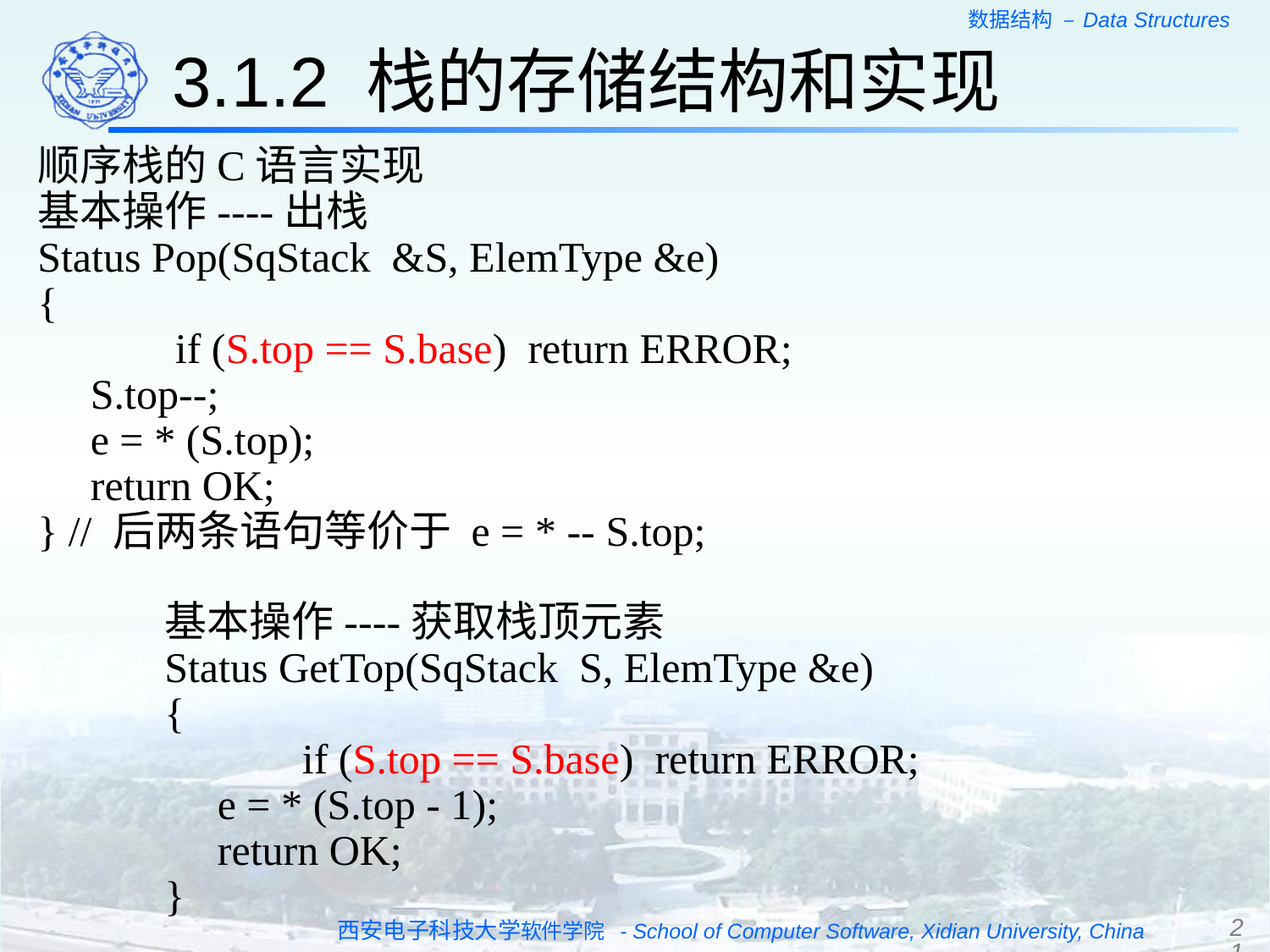

3.1.2 栈的存储结构和实现
顺序栈的C语言实现
基本操作----出栈
Status Pop(SqStack  &S, ElemType &e)
{
	 if (S.top == S.base)  return ERROR;
     S.top--;
     e = * (S.top);
     return OK;
} // 后两条语句等价于 e = * -- S.top;

基本操作----获取栈顶元素
Status GetTop(SqStack  S, ElemType &e)
{
	 if (S.top == S.base)  return ERROR;
     e = * (S.top - 1);
     return OK;
}
21